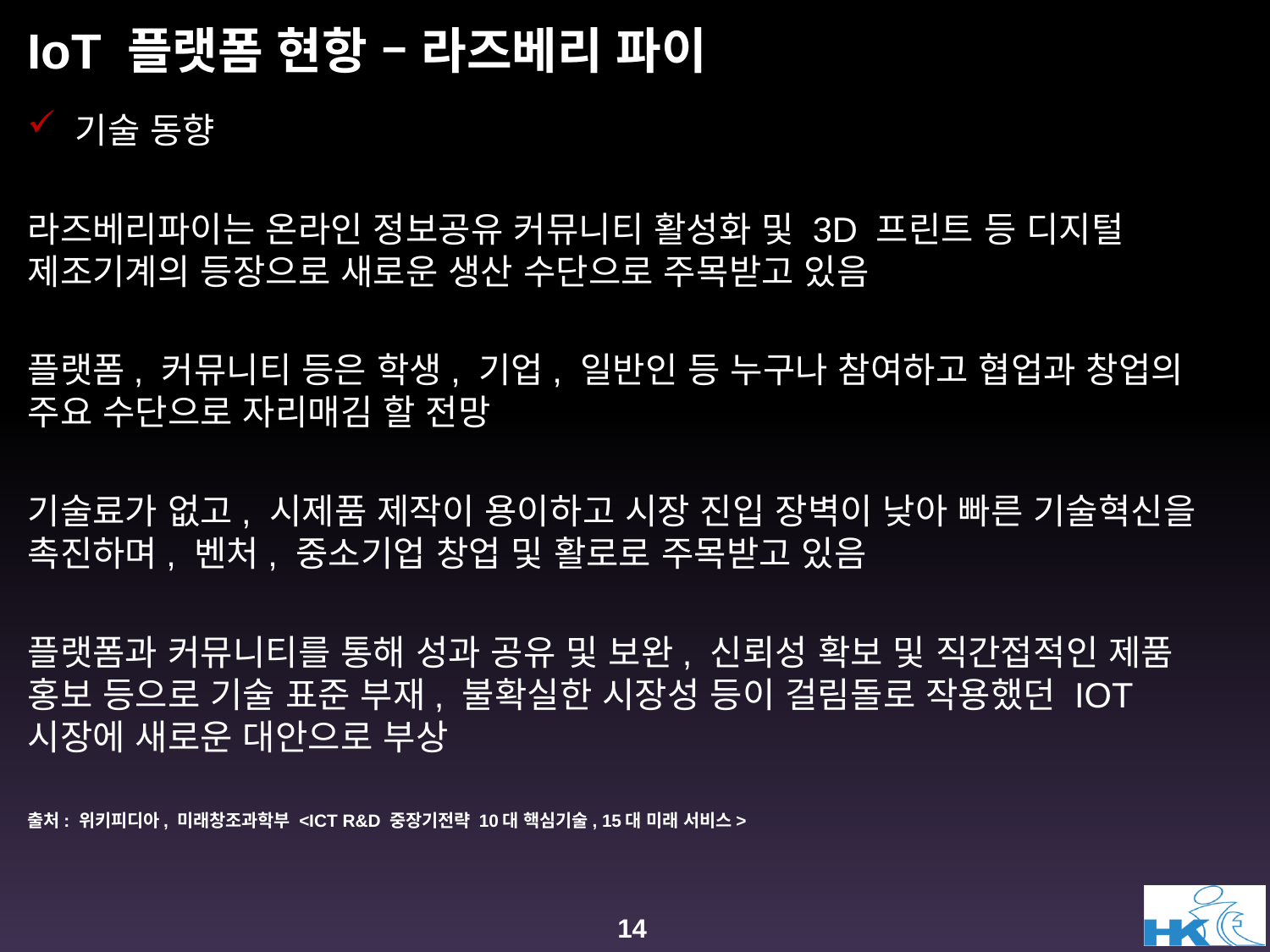

# IoT 플랫폼 현항 – 라즈베리 파이
기술 동향

라즈베리파이는 온라인 정보공유 커뮤니티 활성화 및 3D 프린트 등 디지털 제조기계의 등장으로 새로운 생산 수단으로 주목받고 있음

플랫폼, 커뮤니티 등은 학생, 기업, 일반인 등 누구나 참여하고 협업과 창업의 주요 수단으로 자리매김 할 전망

기술료가 없고, 시제품 제작이 용이하고 시장 진입 장벽이 낮아 빠른 기술혁신을 촉진하며, 벤처, 중소기업 창업 및 활로로 주목받고 있음

플랫폼과 커뮤니티를 통해 성과 공유 및 보완, 신뢰성 확보 및 직간접적인 제품 홍보 등으로 기술 표준 부재, 불확실한 시장성 등이 걸림돌로 작용했던 IOT 시장에 새로운 대안으로 부상

출처: 위키피디아, 미래창조과학부 <ICT R&D 중장기전략 10대 핵심기술, 15대 미래 서비스>

14